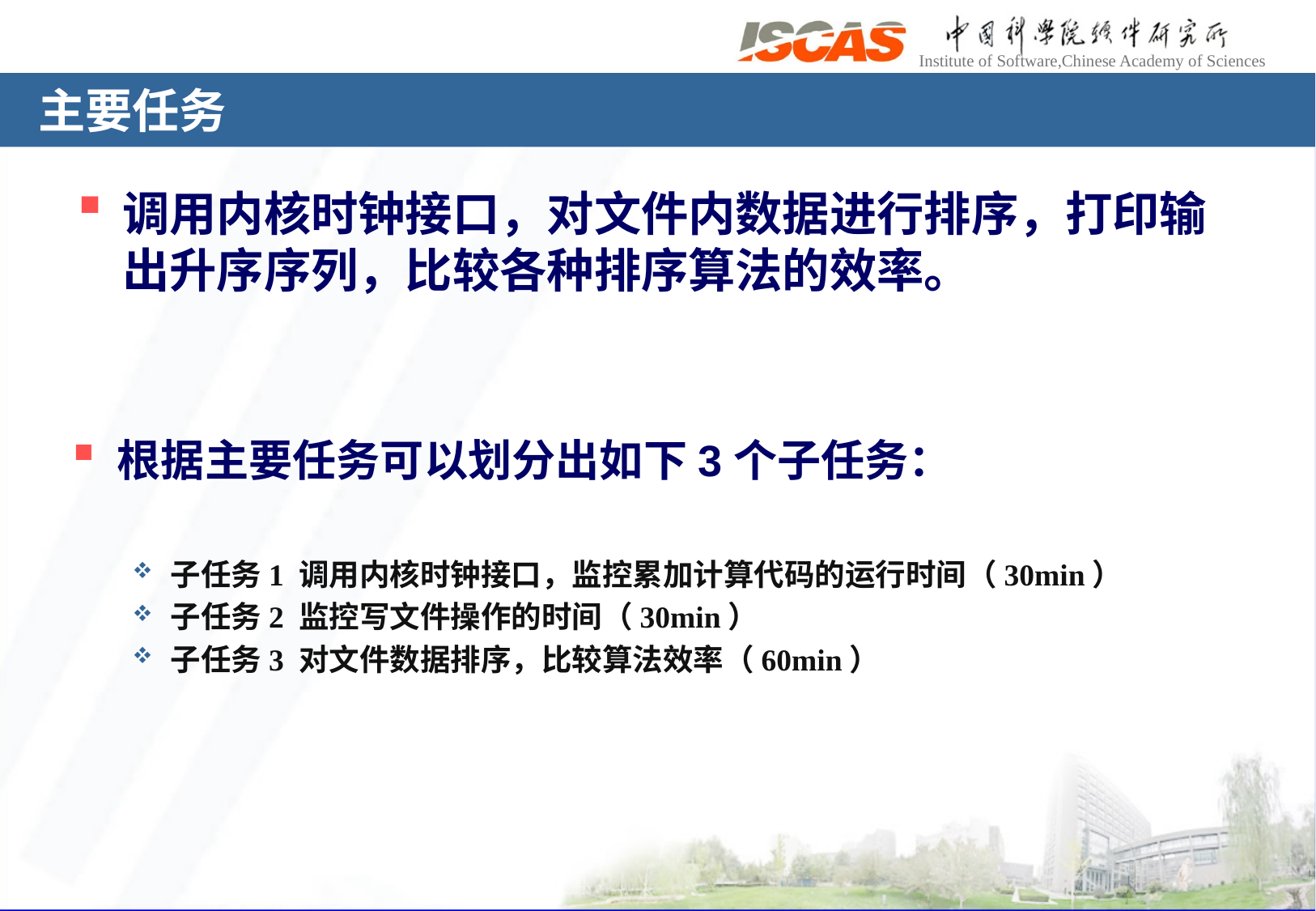

# 主要任务
调用内核时钟接口，对文件内数据进行排序，打印输出升序序列，比较各种排序算法的效率。

根据主要任务可以划分出如下3个子任务：

子任务1 调用内核时钟接口，监控累加计算代码的运行时间（30min）
子任务2 监控写文件操作的时间（30min）
子任务3 对文件数据排序，比较算法效率（60min）